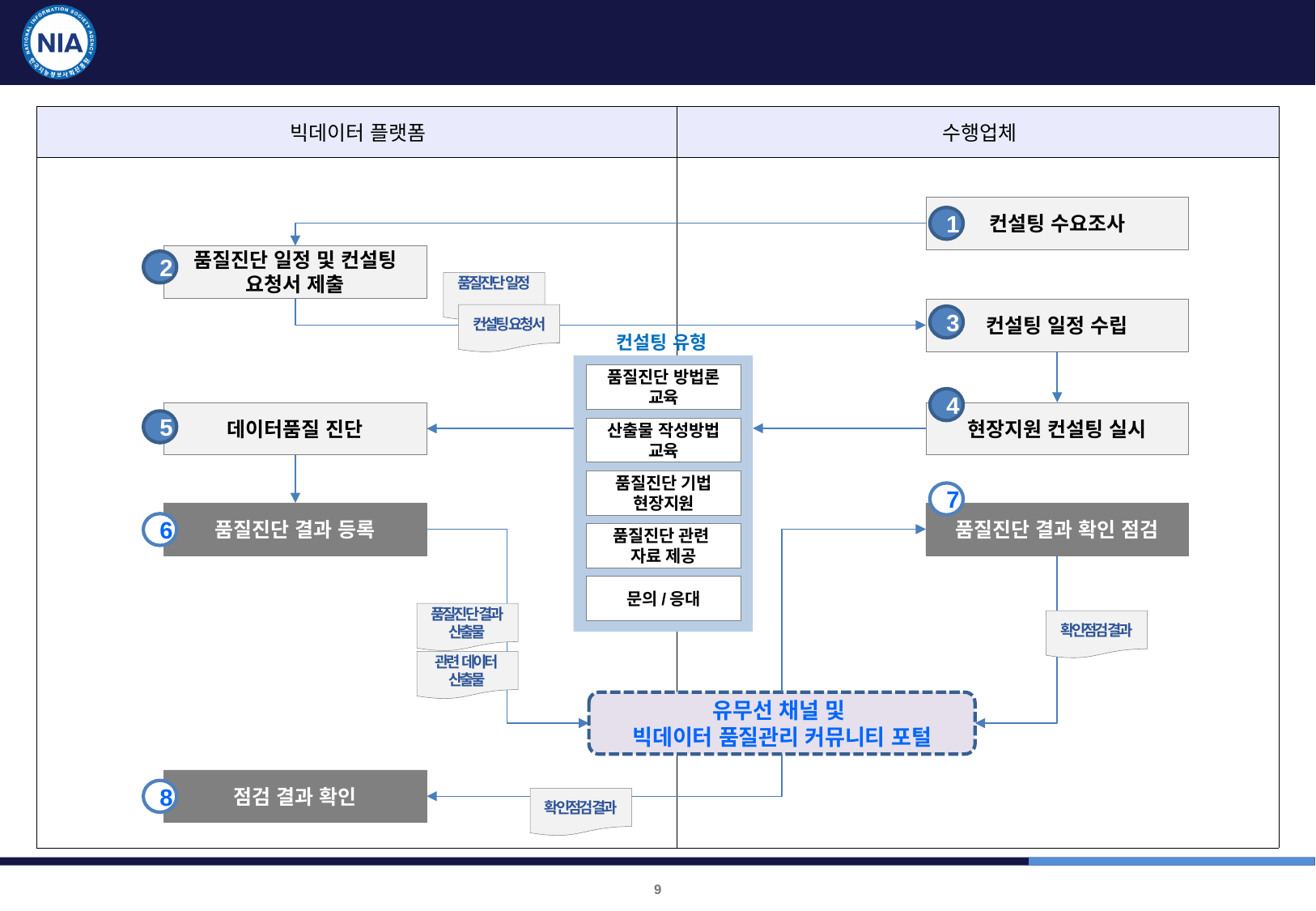

품질진단 확인점검
| 빅데이터 플랫폼 | 수행업체 |
| --- | --- |
|  |  |
컨설팅 수요조사
1
품질진단 일정 및 컨설팅 요청서 제출
2
품질진단 일정

컨설팅 일정 수립
컨설팅 요청서
3
컨설팅 유형

품질진단 방법론 교육
산출물 작성방법
교육
품질진단 기법
현장지원
품질진단 관련
자료 제공
문의/응대
4
데이터품질 진단
현장지원 컨설팅 실시
5
7
품질진단 결과 등록
품질진단 결과 확인 점검
6
품질진단 결과
산출물
확인점검 결과
관련  데이터
산출물
유무선 채널 및
빅데이터 품질관리 커뮤니티 포털
점검 결과 확인
8
확인점검 결과